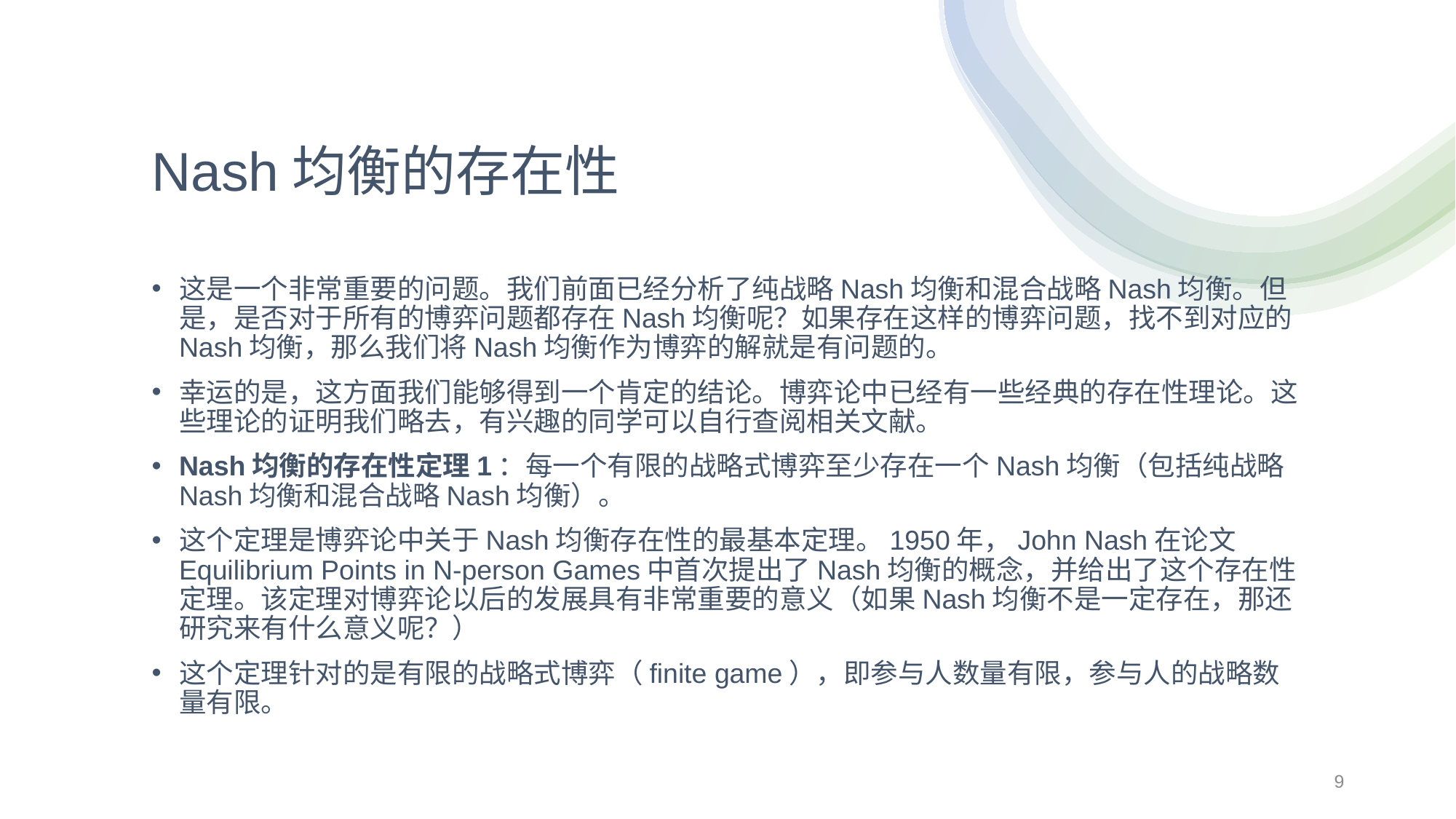

# Nash均衡的存在性
这是一个非常重要的问题。我们前面已经分析了纯战略Nash均衡和混合战略Nash均衡。但是，是否对于所有的博弈问题都存在Nash均衡呢？如果存在这样的博弈问题，找不到对应的Nash均衡，那么我们将Nash均衡作为博弈的解就是有问题的。
幸运的是，这方面我们能够得到一个肯定的结论。博弈论中已经有一些经典的存在性理论。这些理论的证明我们略去，有兴趣的同学可以自行查阅相关文献。
Nash均衡的存在性定理1：每一个有限的战略式博弈至少存在一个Nash均衡（包括纯战略Nash均衡和混合战略Nash均衡）。
这个定理是博弈论中关于Nash均衡存在性的最基本定理。1950年，John Nash在论文Equilibrium Points in N-person Games中首次提出了Nash均衡的概念，并给出了这个存在性定理。该定理对博弈论以后的发展具有非常重要的意义（如果Nash均衡不是一定存在，那还研究来有什么意义呢？）
这个定理针对的是有限的战略式博弈（finite game），即参与人数量有限，参与人的战略数量有限。
9